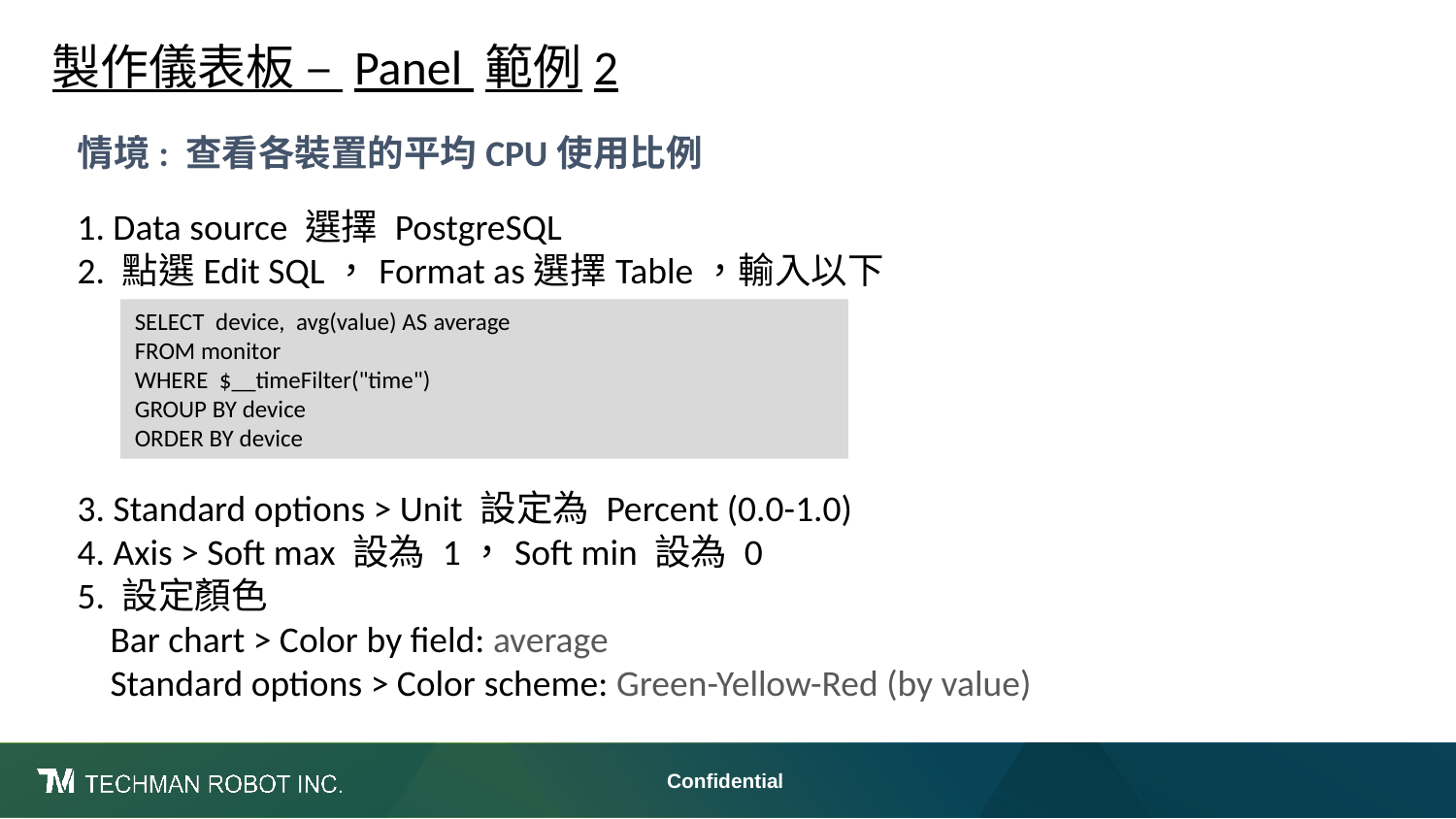

製作儀表板 – Panel 範例2
情境: 查看各裝置的平均CPU使用比例
1. Data source 選擇 PostgreSQL
2. 點選Edit SQL，Format as選擇Table，輸入以下
SELECT  device,  avg(value) AS average
FROM monitor
WHERE  $__timeFilter("time")
GROUP BY device
ORDER BY device
3. Standard options > Unit 設定為 Percent (0.0-1.0)
4. Axis > Soft max 設為 1，Soft min 設為 0
5. 設定顏色
    Bar chart > Color by field: average
    Standard options > Color scheme: Green-Yellow-Red (by value)